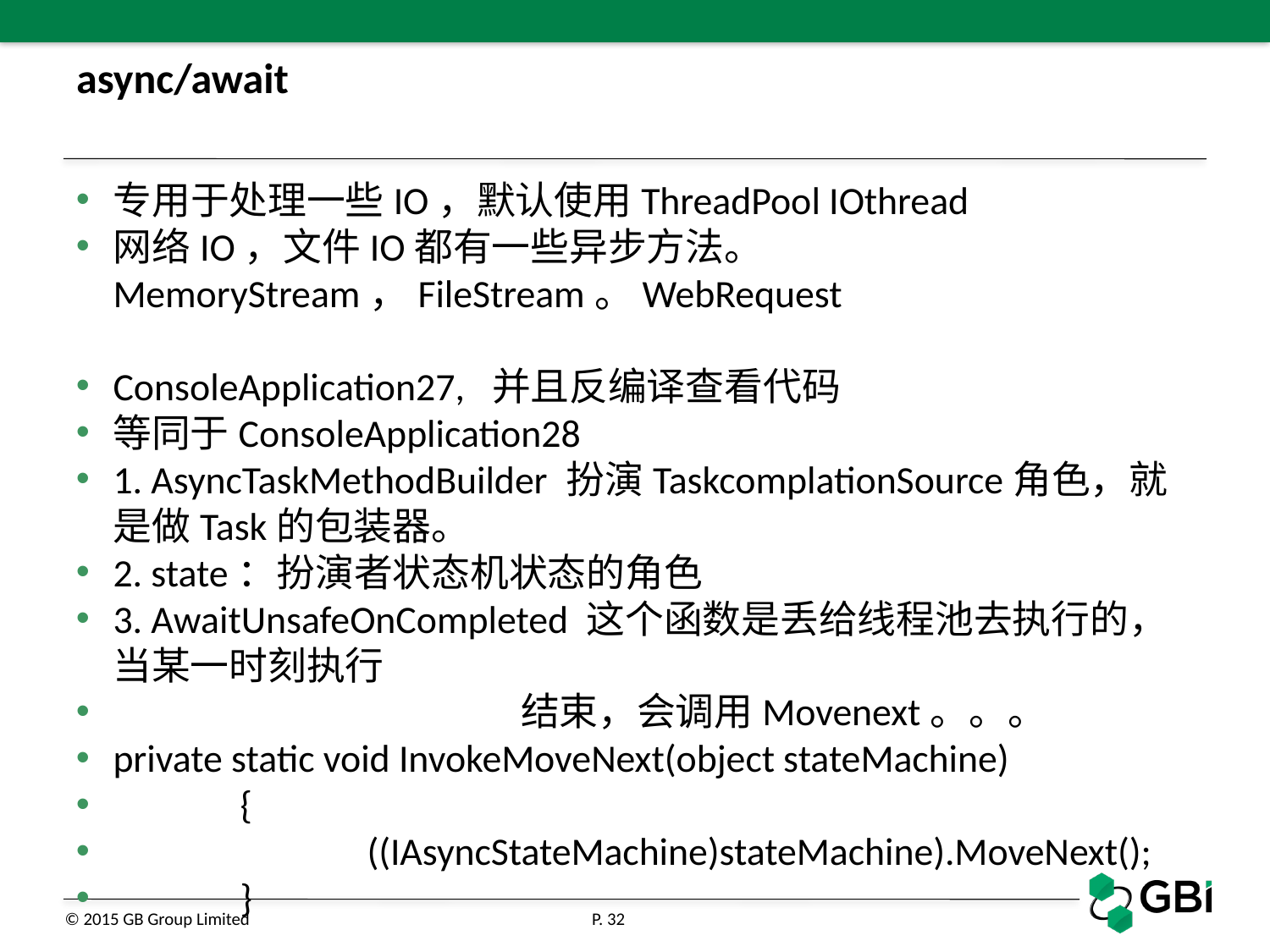

# async/await
专用于处理一些IO，默认使用ThreadPool IOthread
网络IO，文件IO都有一些异步方法。  MemoryStream，FileStream。WebRequest

ConsoleApplication27,  并且反编译查看代码
等同于ConsoleApplication28
1. AsyncTaskMethodBuilder 扮演TaskcomplationSource角色，就是做Task的包装器。
2. state：扮演者状态机状态的角色
3. AwaitUnsafeOnCompleted 这个函数是丢给线程池去执行的，当某一时刻执行
			  结束，会调用Movenext。。。
private static void InvokeMoveNext(object stateMachine)
	{
		((IAsyncStateMachine)stateMachine).MoveNext();
	}